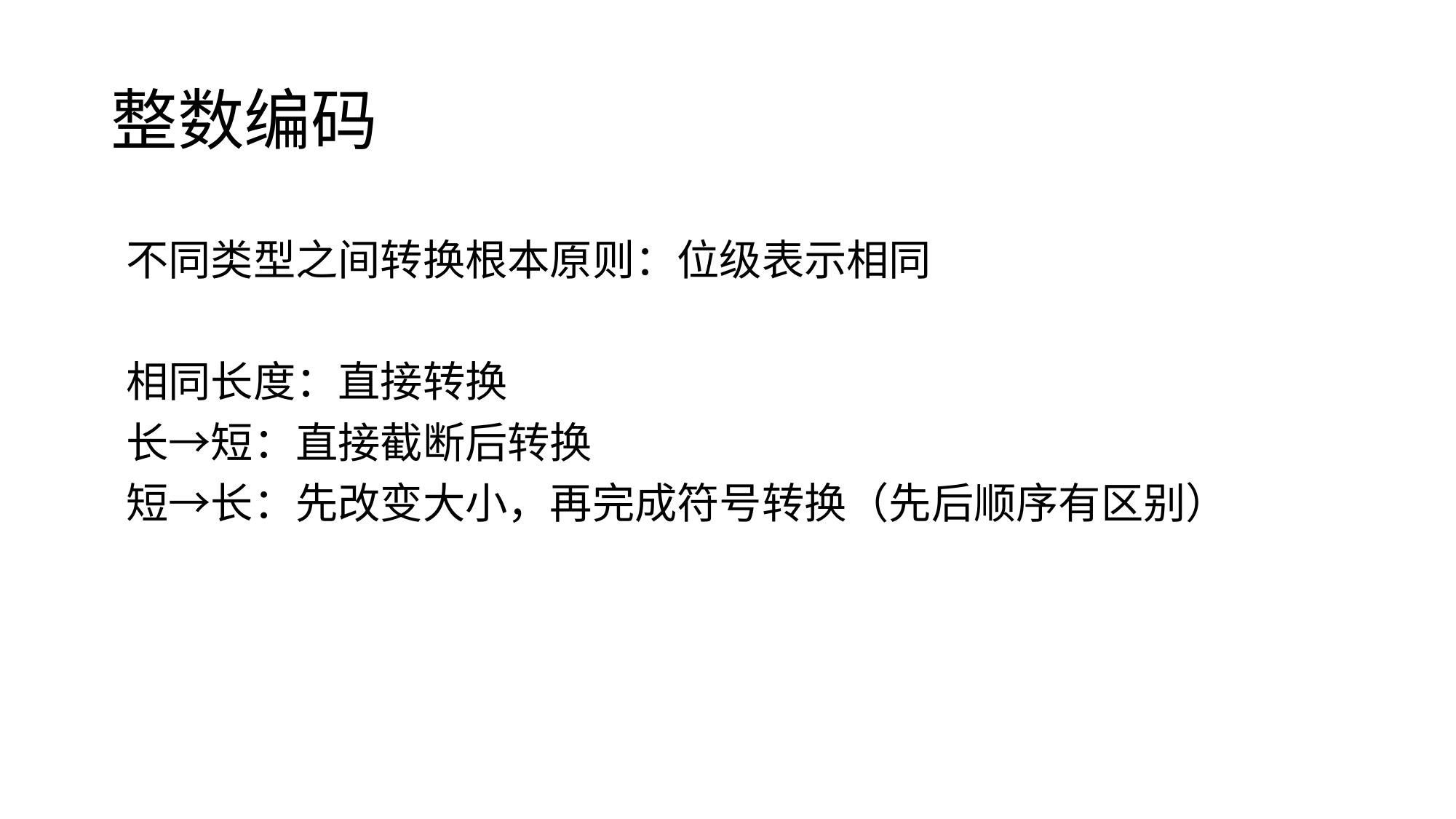

# 整数编码

不同类型之间转换根本原则：位级表示相同

相同长度：直接转换
长→短：直接截断后转换
短→长：先改变大小，再完成符号转换（先后顺序有区别）